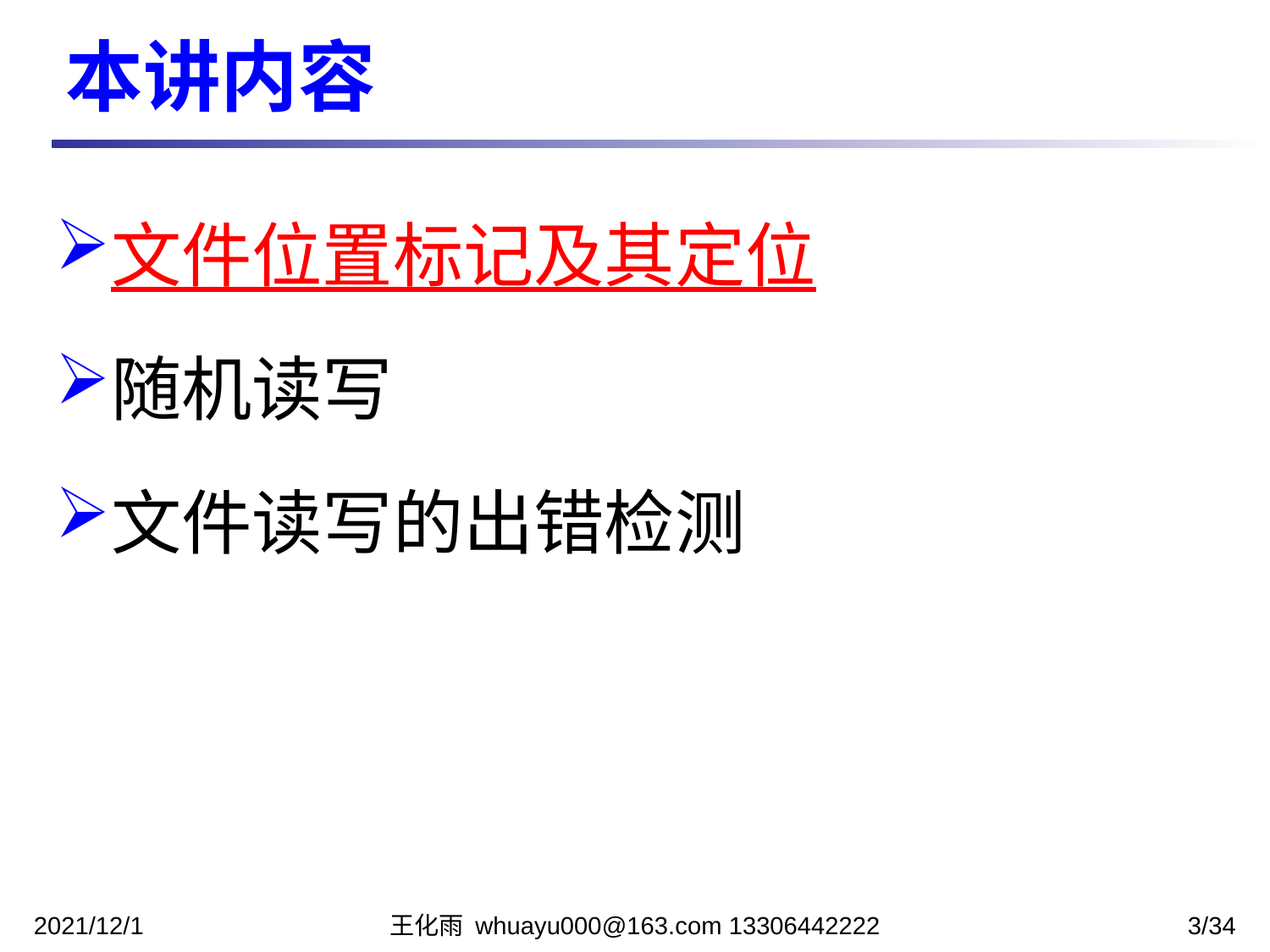

本讲内容
文件位置标记及其定位
随机读写
文件读写的出错检测
2021/12/1
王化雨 whuayu000@163.com 13306442222
3/34